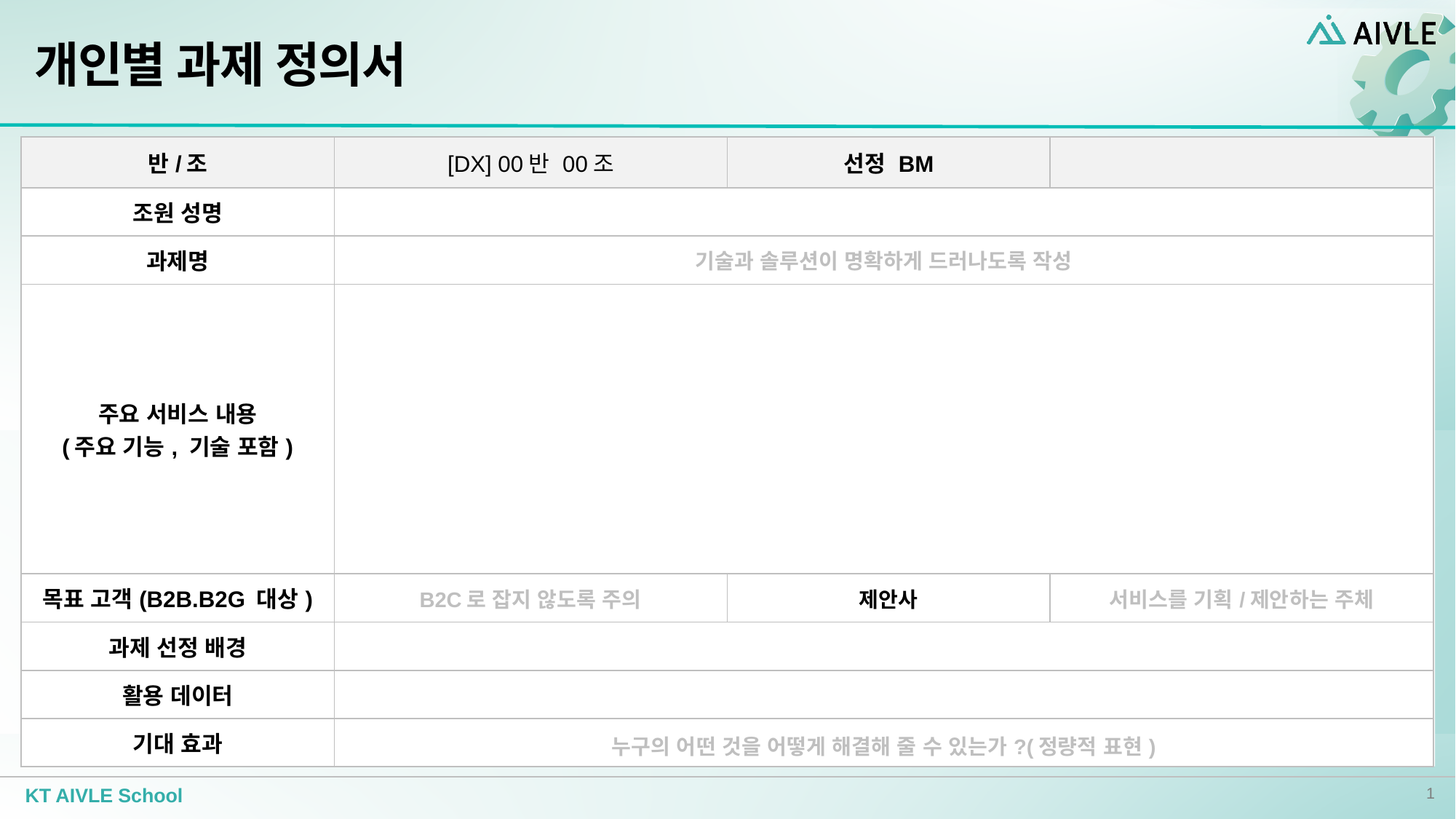

개인별 과제 정의서
| 반/조 | [DX] 00반 00조 | 선정 BM |  |
| --- | --- | --- | --- |
| 조원 성명 |  |  |  |
| 과제명 | 기술과 솔루션이 명확하게 드러나도록 작성 |  |  |
| 주요 서비스 내용 (주요 기능, 기술 포함) |  |  |  |
| 목표 고객(B2B.B2G 대상) | B2C로 잡지 않도록 주의 | 제안사 | 서비스를 기획/제안하는 주체 |
| 과제 선정 배경 |  |  |  |
| 활용 데이터 |  |  |  |
| 기대 효과 | 누구의 어떤 것을 어떻게 해결해 줄 수 있는가?(정량적 표현) |  |  |